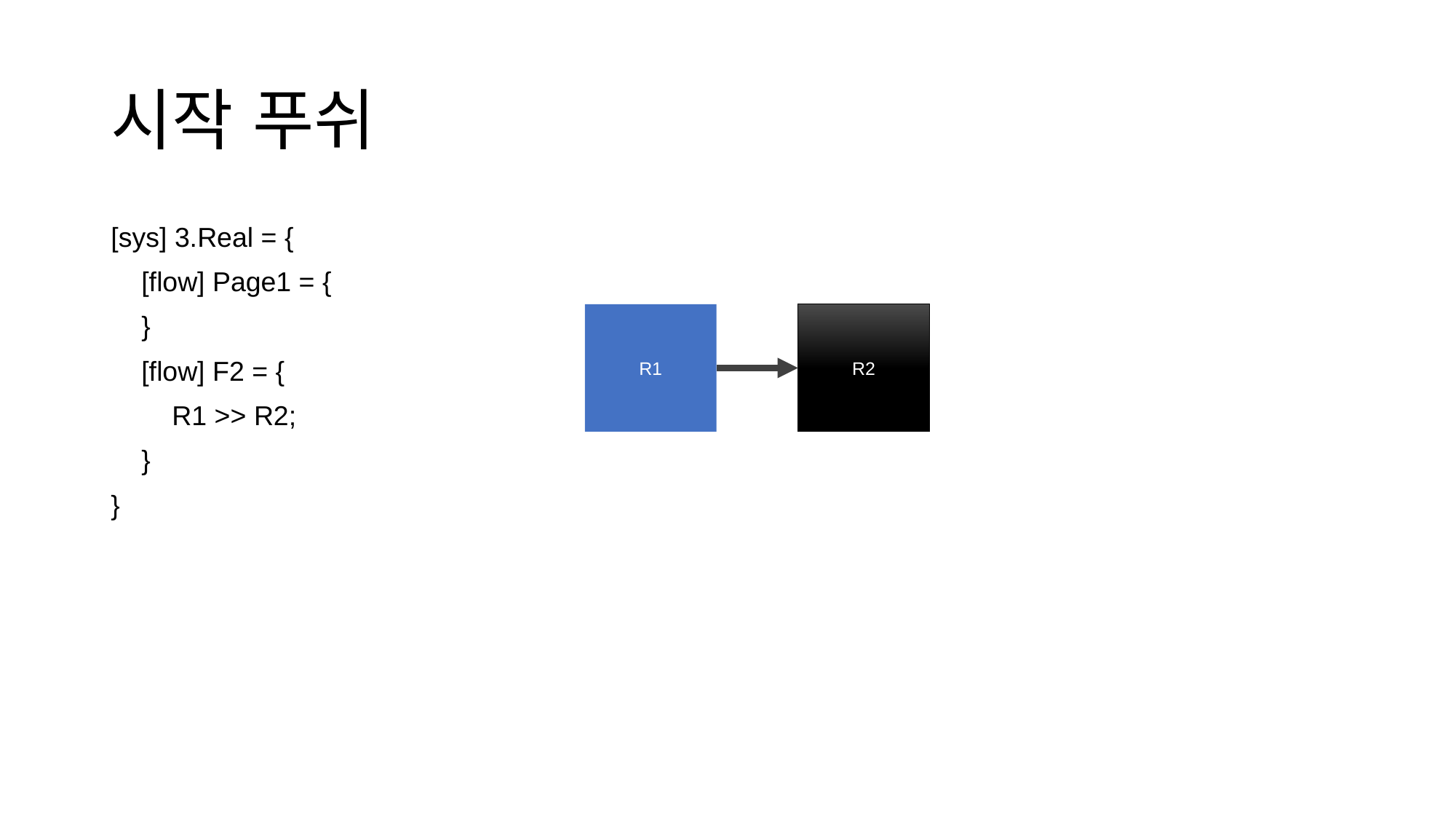

# 시작 푸쉬
[sys] 3.Real = {
    [flow] Page1 = {
    }
    [flow] F2 = {
        R1 >> R2;
    }
}

R1
R2